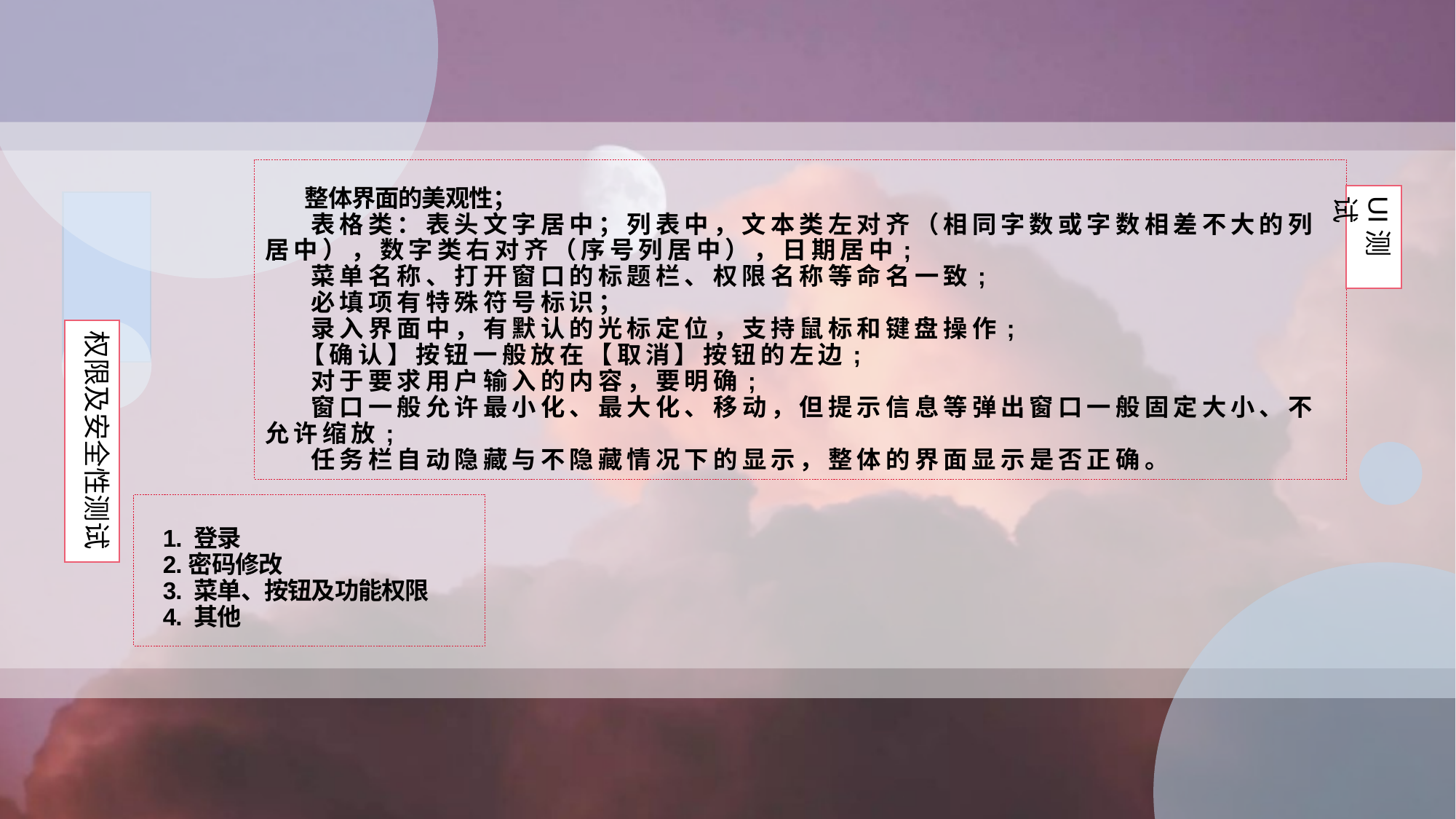

整体界面的美观性；
    表格类：表头文字居中；列表中，文本类左对齐（相同字数或字数相差不大的列居中），数字类右对齐（序号列居中），日期居中;
    菜单名称、打开窗口的标题栏、权限名称等命名一致;
    必填项有特殊符号标识；
    录入界面中，有默认的光标定位，支持鼠标和键盘操作;
   【确认】按钮一般放在【取消】按钮的左边;
    对于要求用户输入的内容，要明确;
    窗口一般允许最小化、最大化、移动，但提示信息等弹出窗口一般固定大小、不允许缩放;
    任务栏自动隐藏与不隐藏情况下的显示，整体的界面显示是否正确。
UI测试

权限及安全性测试

   1. 登录
   2.密码修改
   3. 菜单、按钮及功能权限
   4. 其他